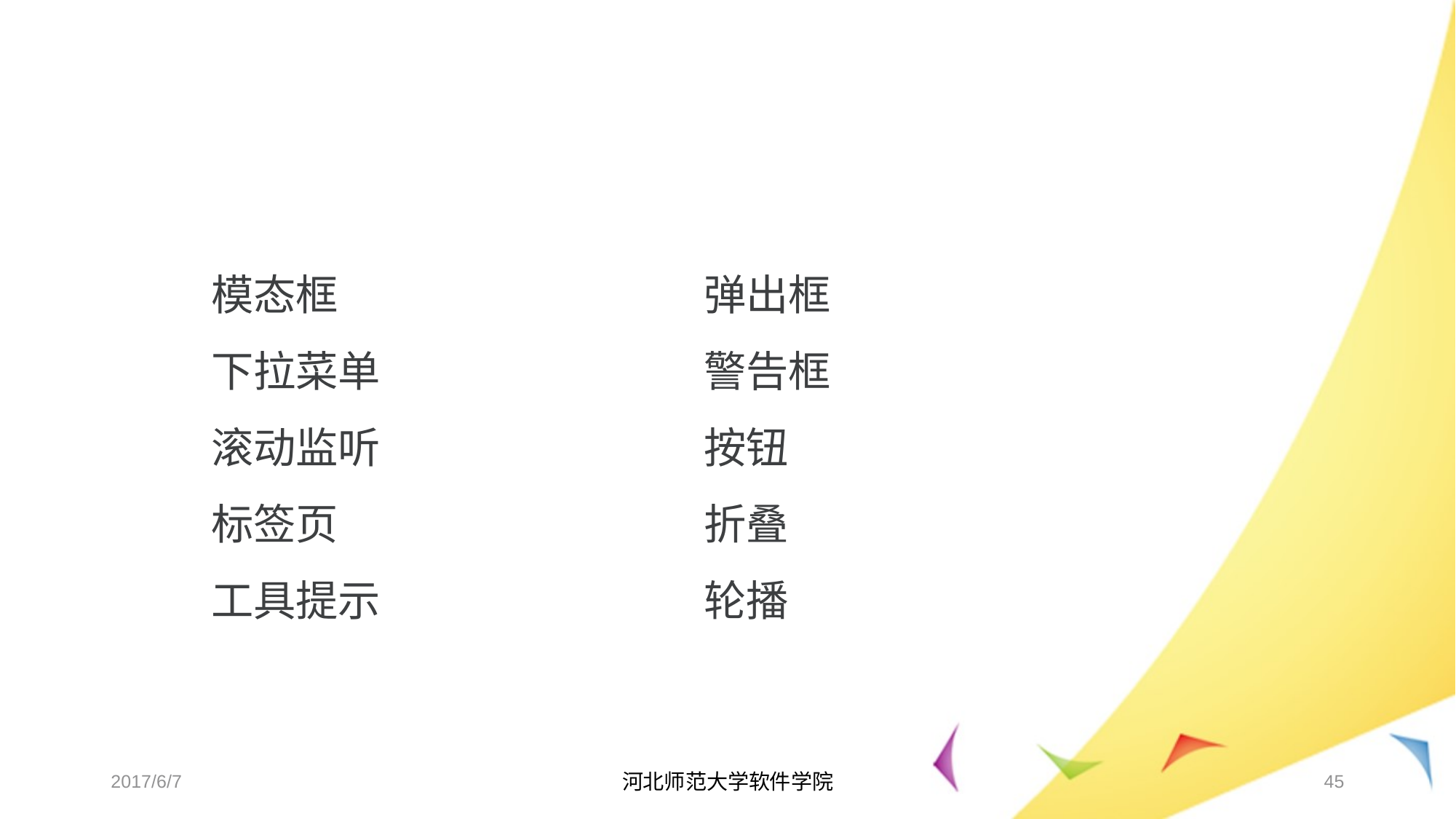

弹出框
警告框
按钮
折叠
轮播

模态框
下拉菜单
滚动监听
标签页
工具提示
2017/6/7
河北师范大学软件学院
45